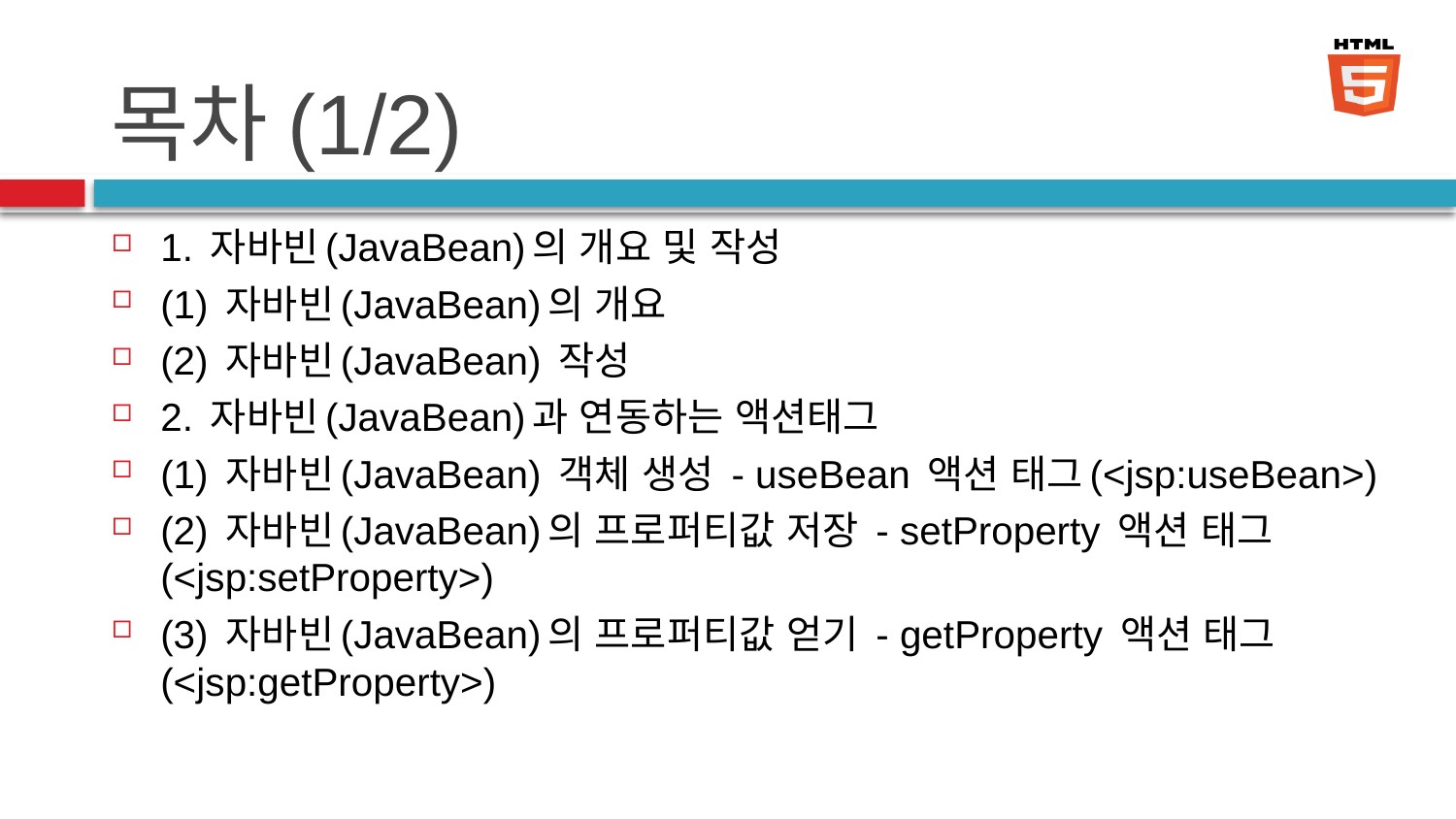

# 목차(1/2)
1. 자바빈(JavaBean)의 개요 및 작성
(1) 자바빈(JavaBean)의 개요
(2) 자바빈(JavaBean) 작성
2. 자바빈(JavaBean)과 연동하는 액션태그
(1) 자바빈(JavaBean) 객체 생성 - useBean 액션 태그(<jsp:useBean>)
(2) 자바빈(JavaBean)의 프로퍼티값 저장 - setProperty 액션 태그(<jsp:setProperty>)
(3) 자바빈(JavaBean)의 프로퍼티값 얻기 - getProperty 액션 태그(<jsp:getProperty>)